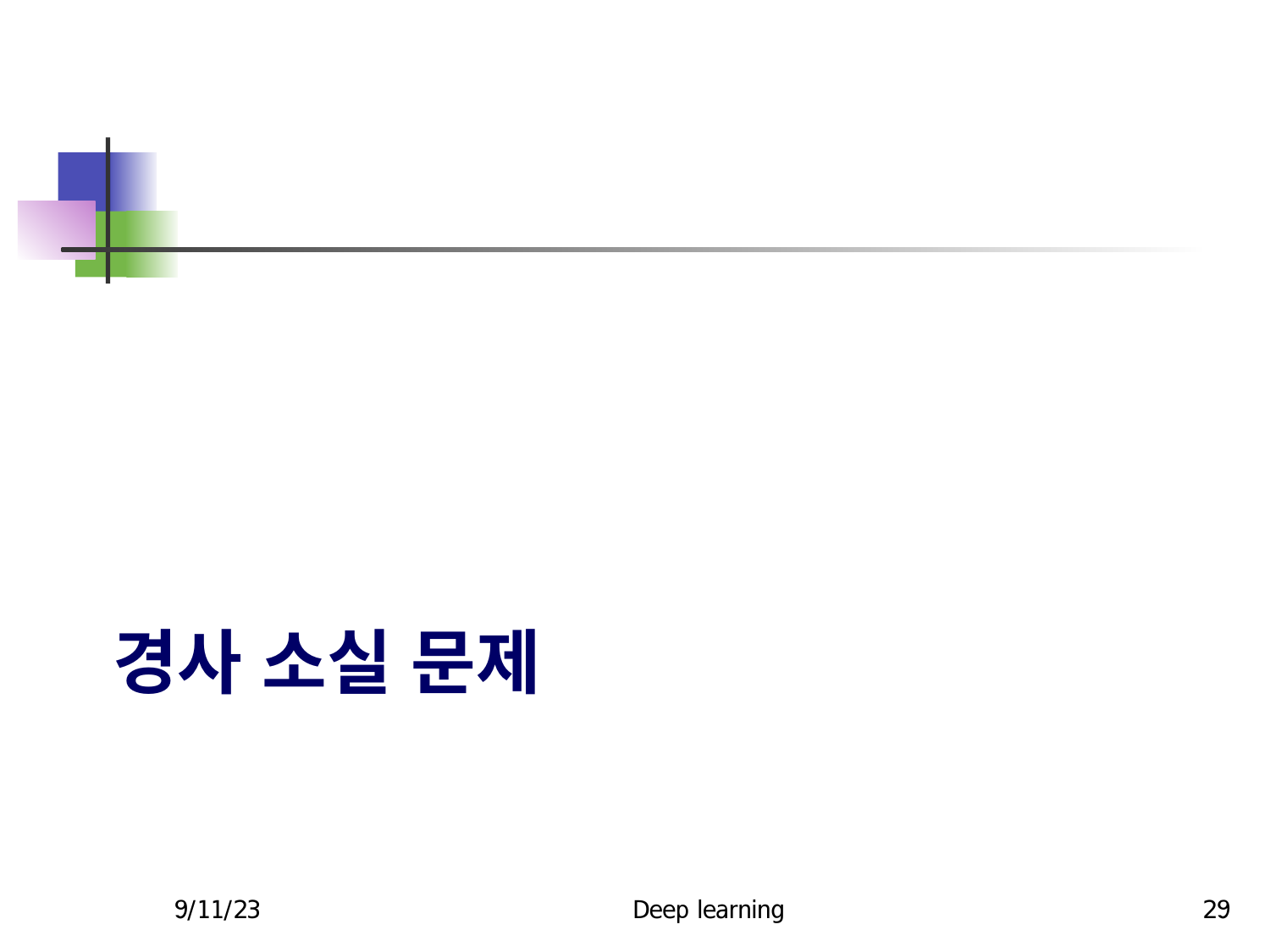

# 경사 소실 문제
9/11/23
Deep learning
29